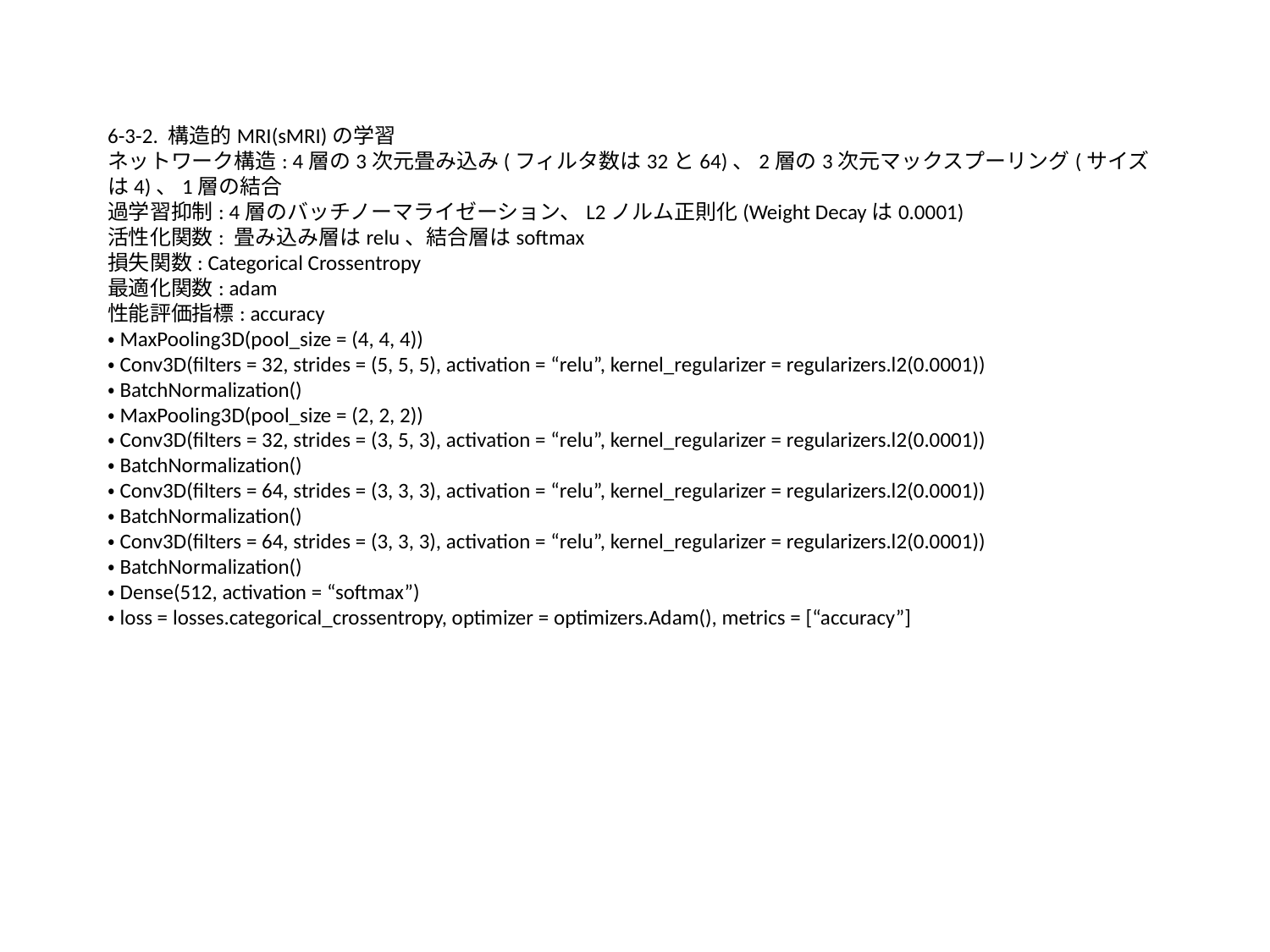

# 6-3-2. 構造的MRI(sMRI)の学習 ネットワーク構造: 4層の3次元畳み込み(フィルタ数は32と64)、2層の3次元マックスプーリング(サイズは4)、1層の結合 過学習抑制: 4層のバッチノーマライゼーション、L2ノルム正則化(Weight Decayは0.0001) 活性化関数: 畳み込み層はrelu、結合層はsoftmax 損失関数: Categorical Crossentropy 最適化関数: adam 性能評価指標: accuracy ・MaxPooling3D(pool_size = (4, 4, 4)) ・Conv3D(filters = 32, strides = (5, 5, 5), activation = “relu”, kernel_regularizer = regularizers.l2(0.0001)) ・BatchNormalization() ・MaxPooling3D(pool_size = (2, 2, 2)) ・Conv3D(filters = 32, strides = (3, 5, 3), activation = “relu”, kernel_regularizer = regularizers.l2(0.0001)) ・BatchNormalization() ・Conv3D(filters = 64, strides = (3, 3, 3), activation = “relu”, kernel_regularizer = regularizers.l2(0.0001)) ・BatchNormalization() ・Conv3D(filters = 64, strides = (3, 3, 3), activation = “relu”, kernel_regularizer = regularizers.l2(0.0001)) ・BatchNormalization() ・Dense(512, activation = “softmax”) ・loss = losses.categorical_crossentropy, optimizer = optimizers.Adam(), metrics = [“accuracy”]